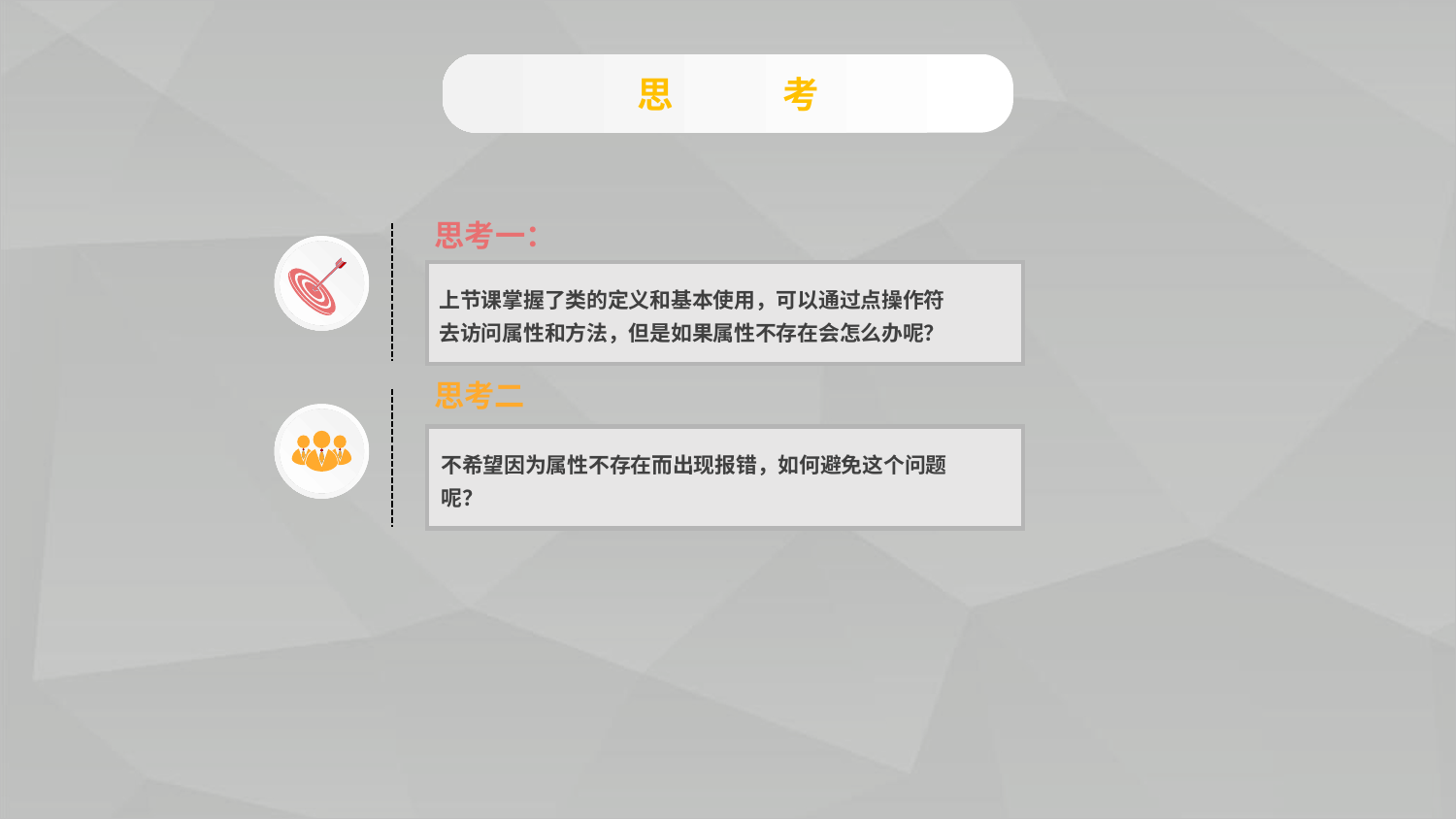

思	考
思考一：

上节课掌握了类的定义和基本使用，可以通过点操作符去访问属性和方法，但是如果属性不存在会怎么办呢？
思考二

不希望因为属性不存在而出现报错，如何避免这个问题呢？